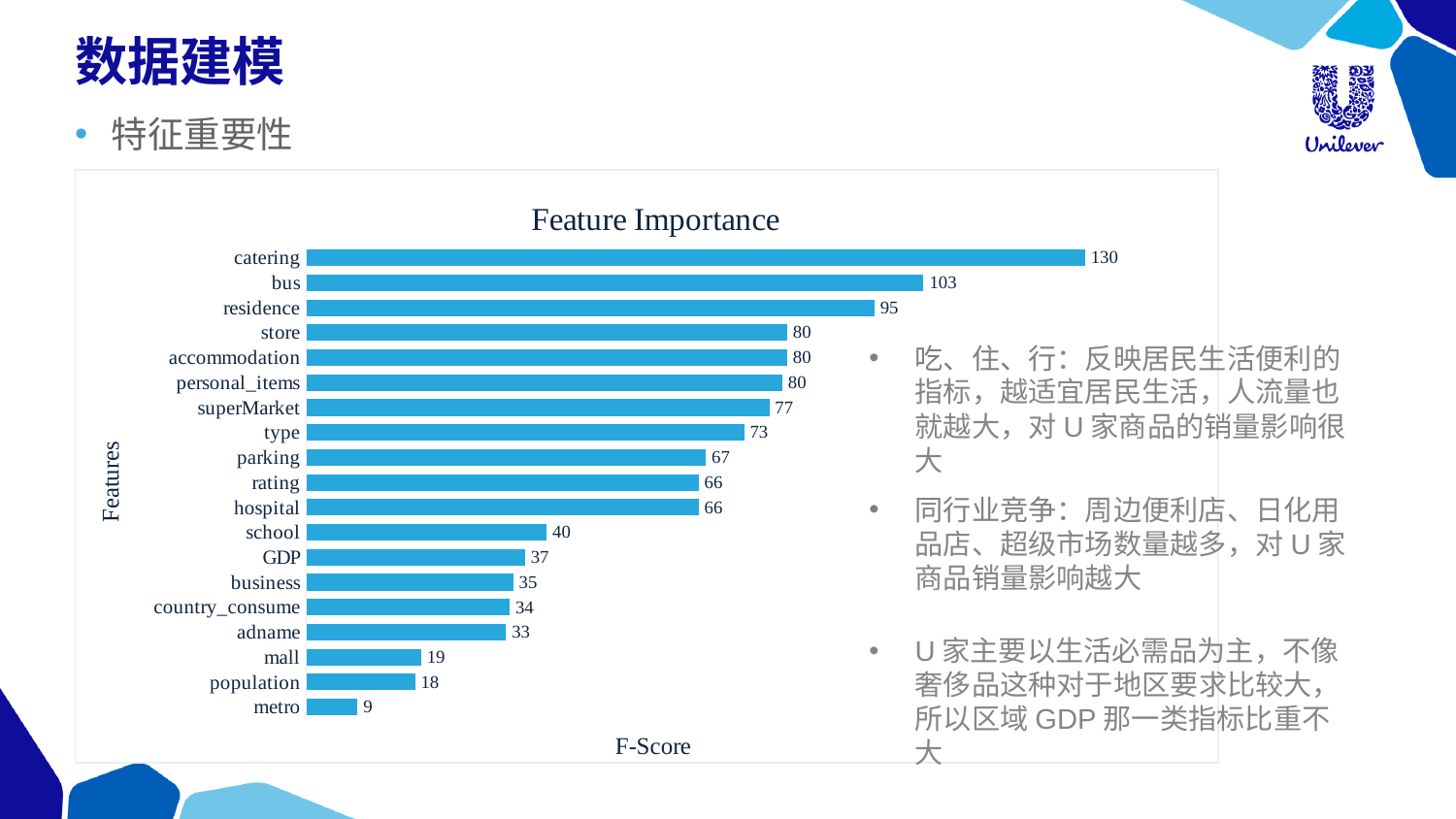

# 数据建模
特征重要性

### Chart: Feature Importance

| Category | Final |
|---|---|
| catering | 130.2 |
| bus | 103.19999999999999 |
| residence | 95.0 |
| store | 80.4 |
| accommodation | 80.4 |
| personal_items | 79.6 |
| superMarket | 77.4 |
| type | 73.2 |
| parking | 66.8 |
| rating | 65.6 |
| hospital | 65.6 |
| school | 40.2 |
| GDP | 36.6 |
| business | 34.599999999999994 |
| country_consume | 34.0 |
| adname | 33.400000000000006 |
| mall | 19.2 |
| population | 18.2 |
| metro | 8.600000000000001 |
吃、住、行：反映居民生活便利的指标，越适宜居民生活，人流量也就越大，对U家商品的销量影响很大
同行业竞争：周边便利店、日化用品店、超级市场数量越多，对U家商品销量影响越大
U家主要以生活必需品为主，不像奢侈品这种对于地区要求比较大，所以区域GDP那一类指标比重不大